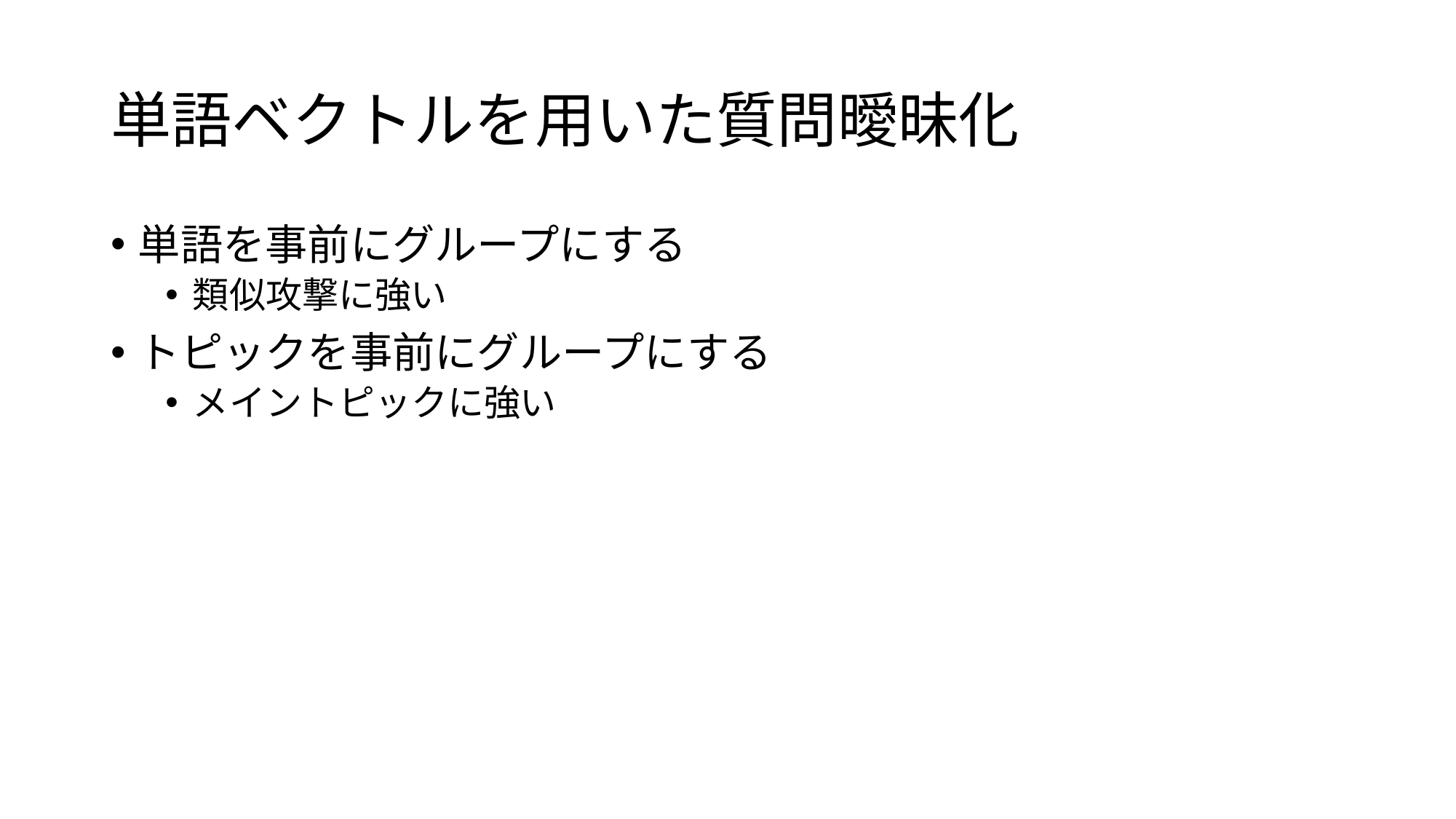

# 単語ベクトルを用いた質問曖昧化
単語を事前にグループにする
類似攻撃に強い
トピックを事前にグループにする
メイントピックに強い